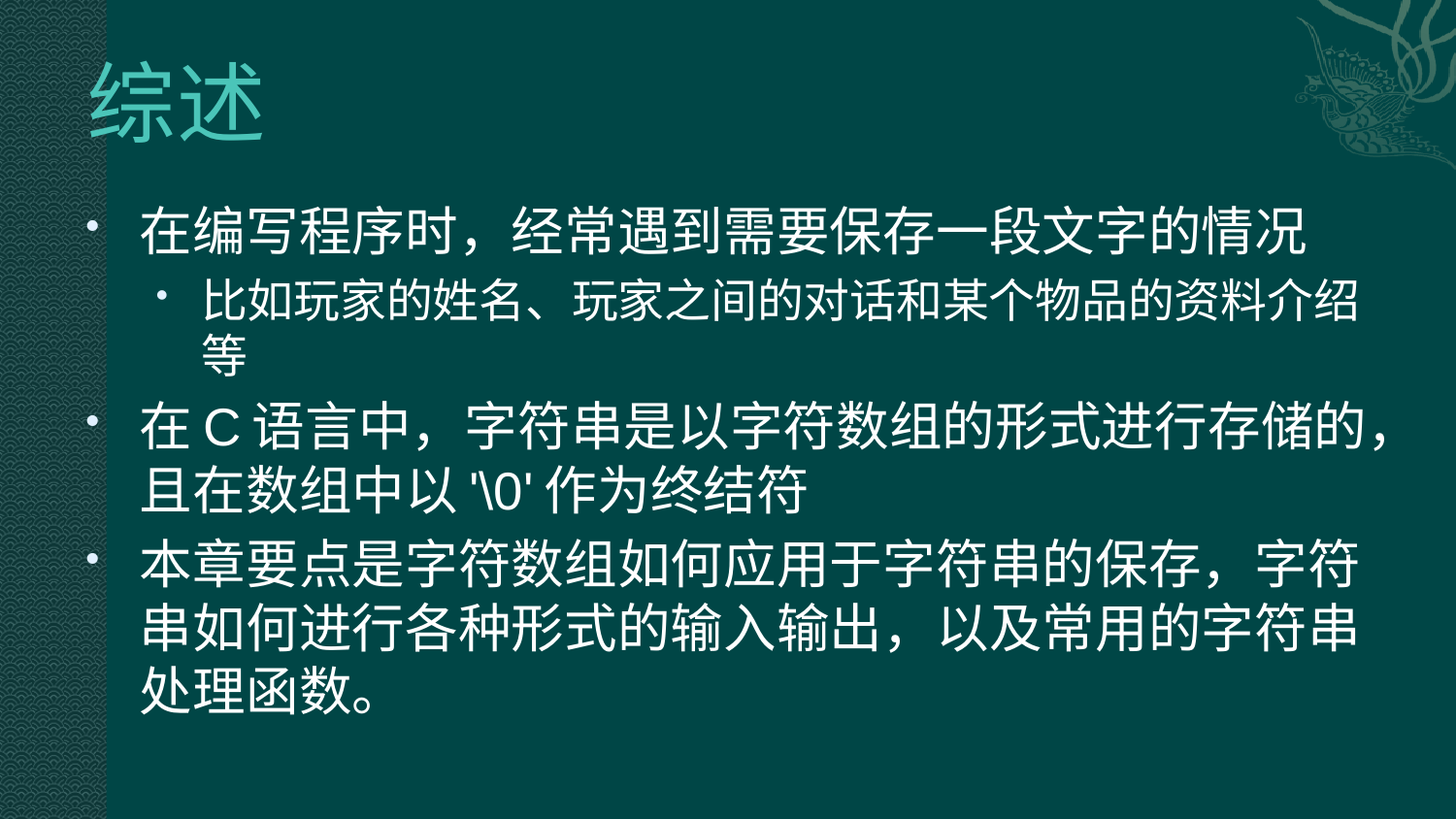

# 综述
在编写程序时，经常遇到需要保存一段文字的情况
比如玩家的姓名、玩家之间的对话和某个物品的资料介绍等
在C语言中，字符串是以字符数组的形式进行存储的，且在数组中以'\0'作为终结符
本章要点是字符数组如何应用于字符串的保存，字符串如何进行各种形式的输入输出，以及常用的字符串处理函数。